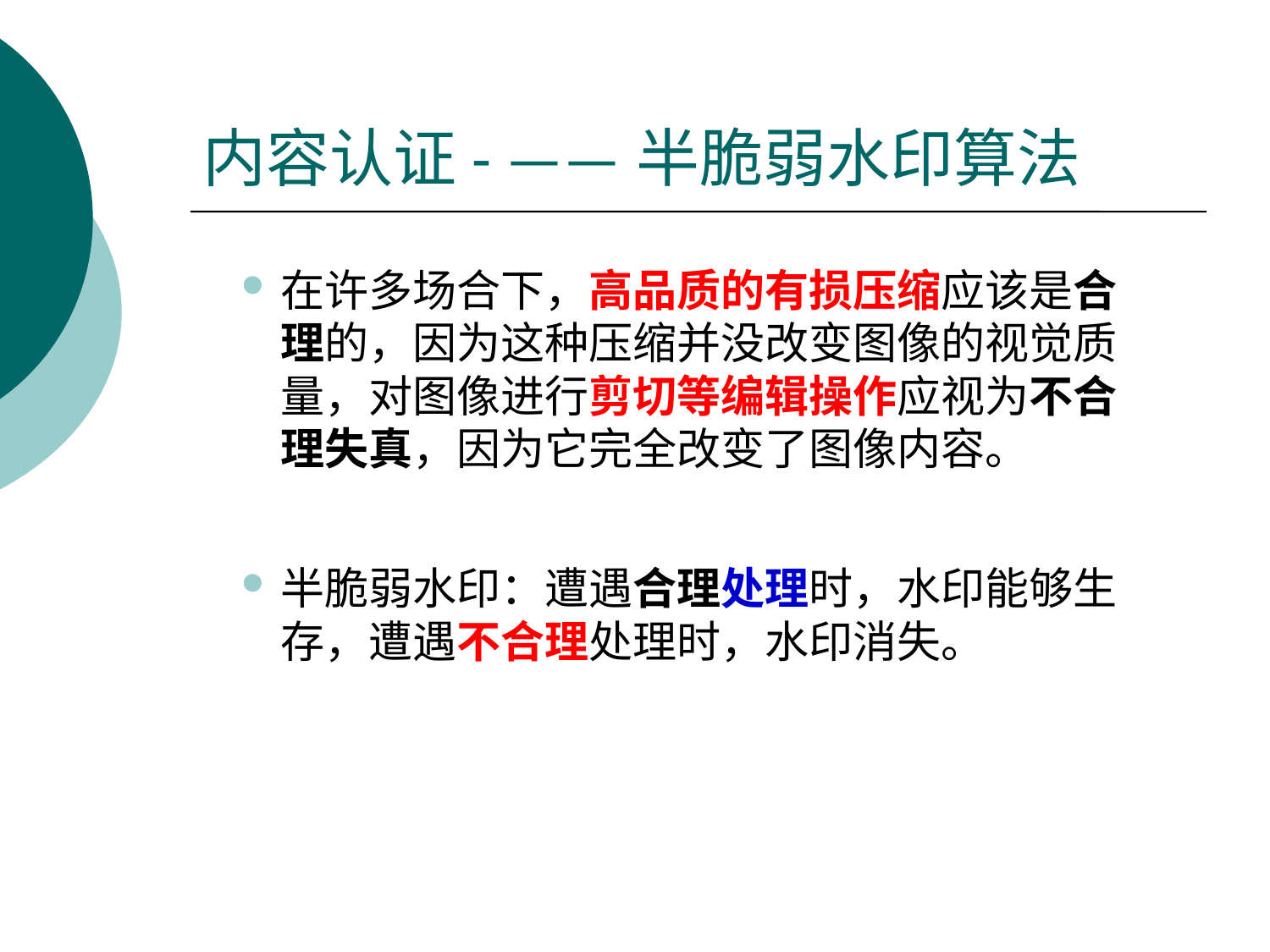

# 内容认证- ——半脆弱水印算法
在许多场合下，高品质的有损压缩应该是合理的，因为这种压缩并没改变图像的视觉质量，对图像进行剪切等编辑操作应视为不合理失真，因为它完全改变了图像内容。

半脆弱水印：遭遇合理处理时，水印能够生存，遭遇不合理处理时，水印消失。